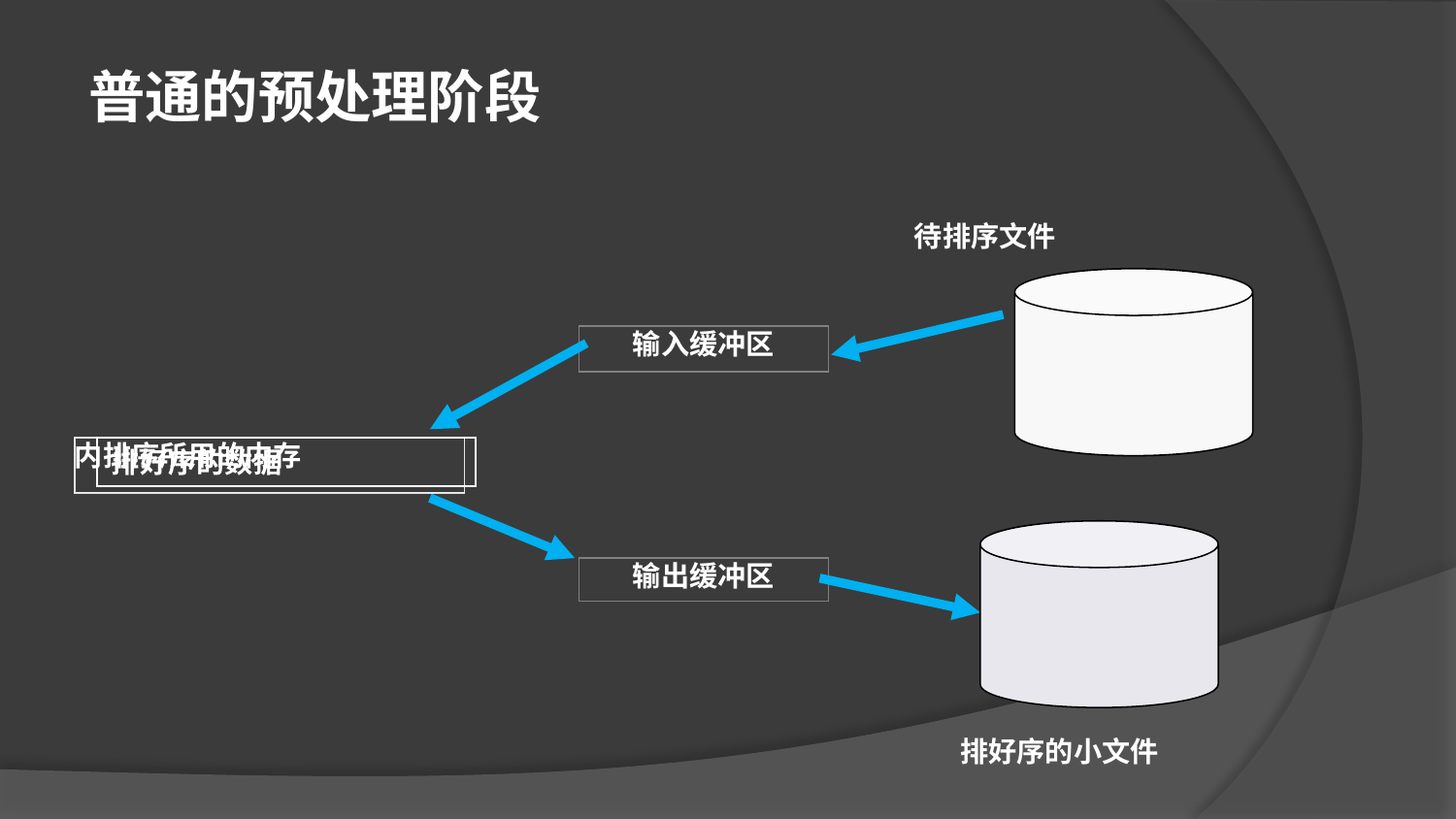

普通的预处理阶段
待排序文件

输入缓冲区
内排序所用的内存
排好序的数据

输出缓冲区
排好序的小文件